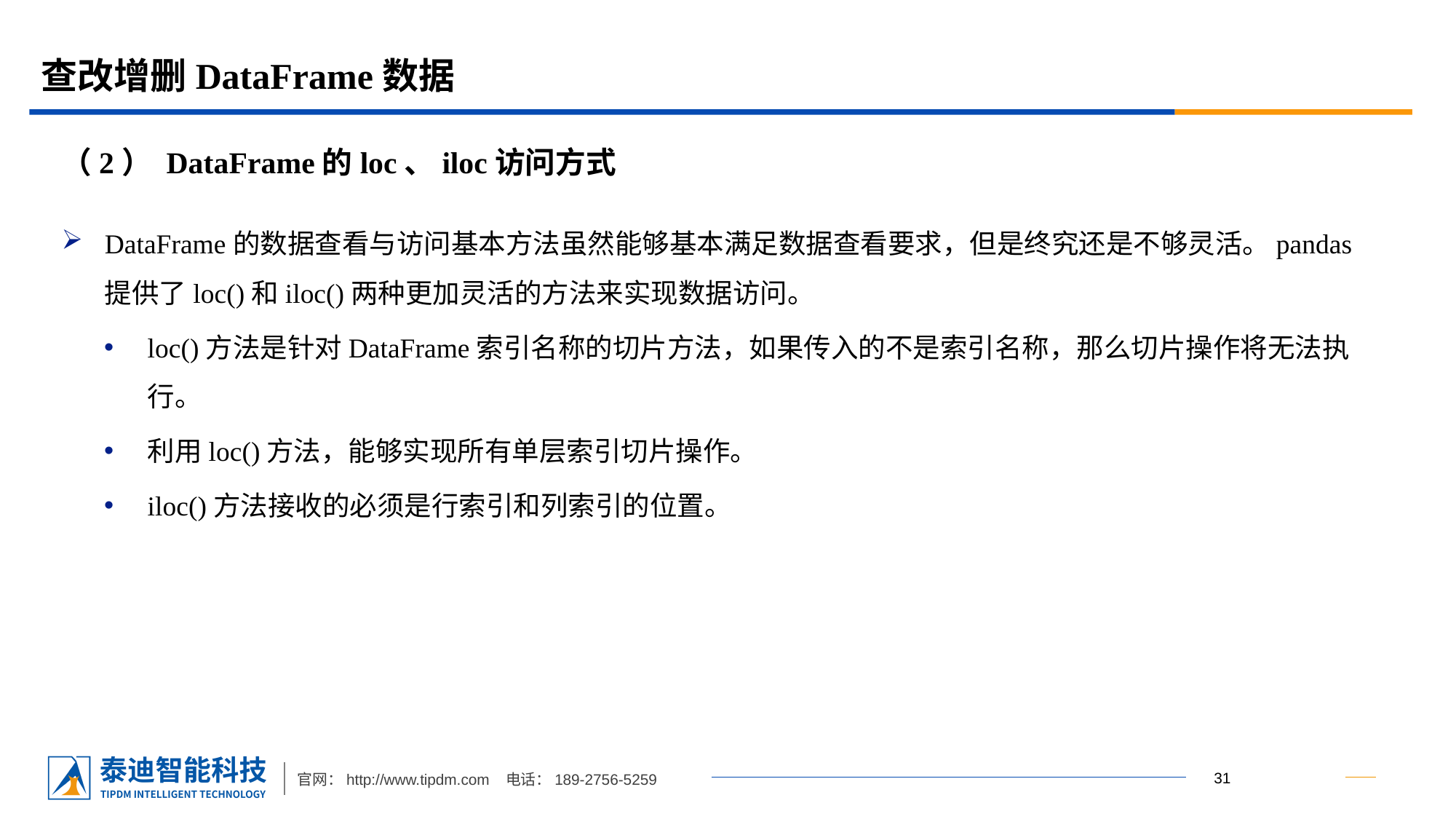

# 查改增删DataFrame数据
（2） DataFrame的loc、iloc访问方式
DataFrame的数据查看与访问基本方法虽然能够基本满足数据查看要求，但是终究还是不够灵活。pandas提供了loc()和iloc()两种更加灵活的方法来实现数据访问。
loc()方法是针对DataFrame索引名称的切片方法，如果传入的不是索引名称，那么切片操作将无法执行。
利用loc()方法，能够实现所有单层索引切片操作。
iloc()方法接收的必须是行索引和列索引的位置。